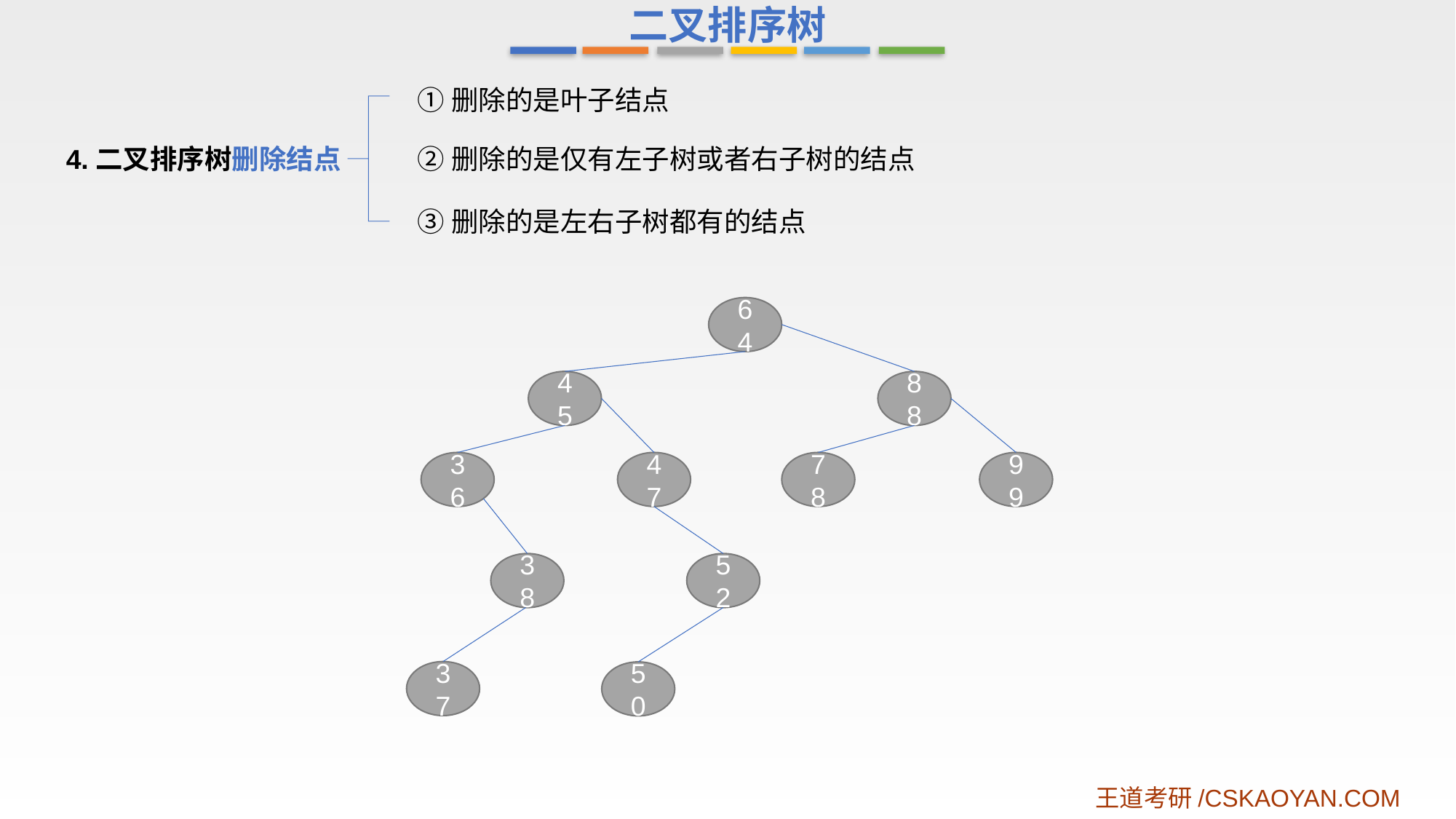

二叉排序树

①删除的是叶子结点

②删除的是仅有左子树或者右子树的结点
4.二叉排序树删除结点
③删除的是左右子树都有的结点
64
45
88
36
47
78
99
38
52
37
50
王道考研/CSKAOYAN.COM